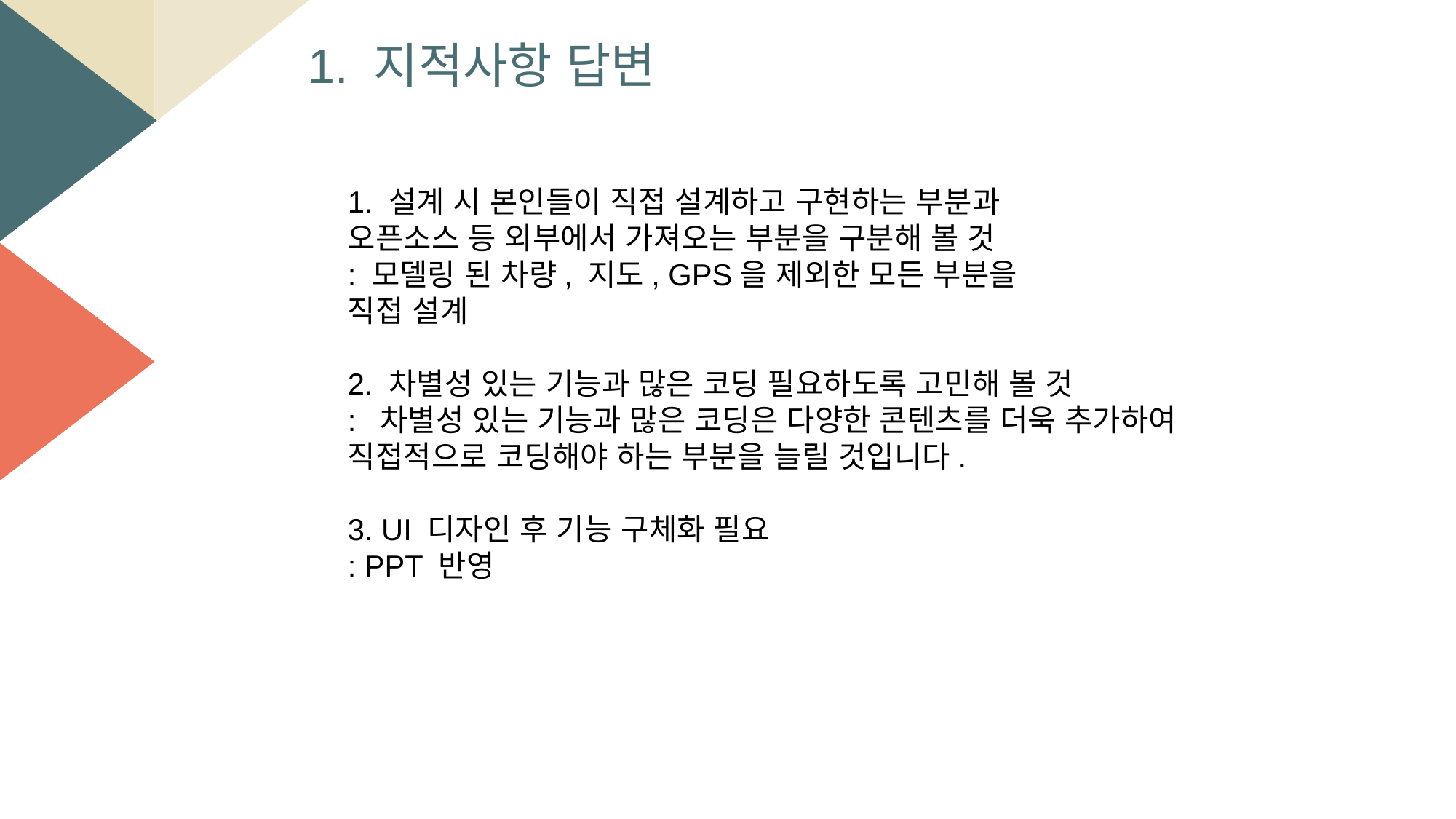

1. 지적사항 답변
1. 설계 시 본인들이 직접 설계하고 구현하는 부분과
오픈소스 등 외부에서 가져오는 부분을 구분해 볼 것
: 모델링 된 차량, 지도, GPS을 제외한 모든 부분을
직접 설계

2. 차별성 있는 기능과 많은 코딩 필요하도록 고민해 볼 것
:  차별성 있는 기능과 많은 코딩은 다양한 콘텐츠를 더욱 추가하여
직접적으로 코딩해야 하는 부분을 늘릴 것입니다.

3. UI 디자인 후 기능 구체화 필요
: PPT 반영